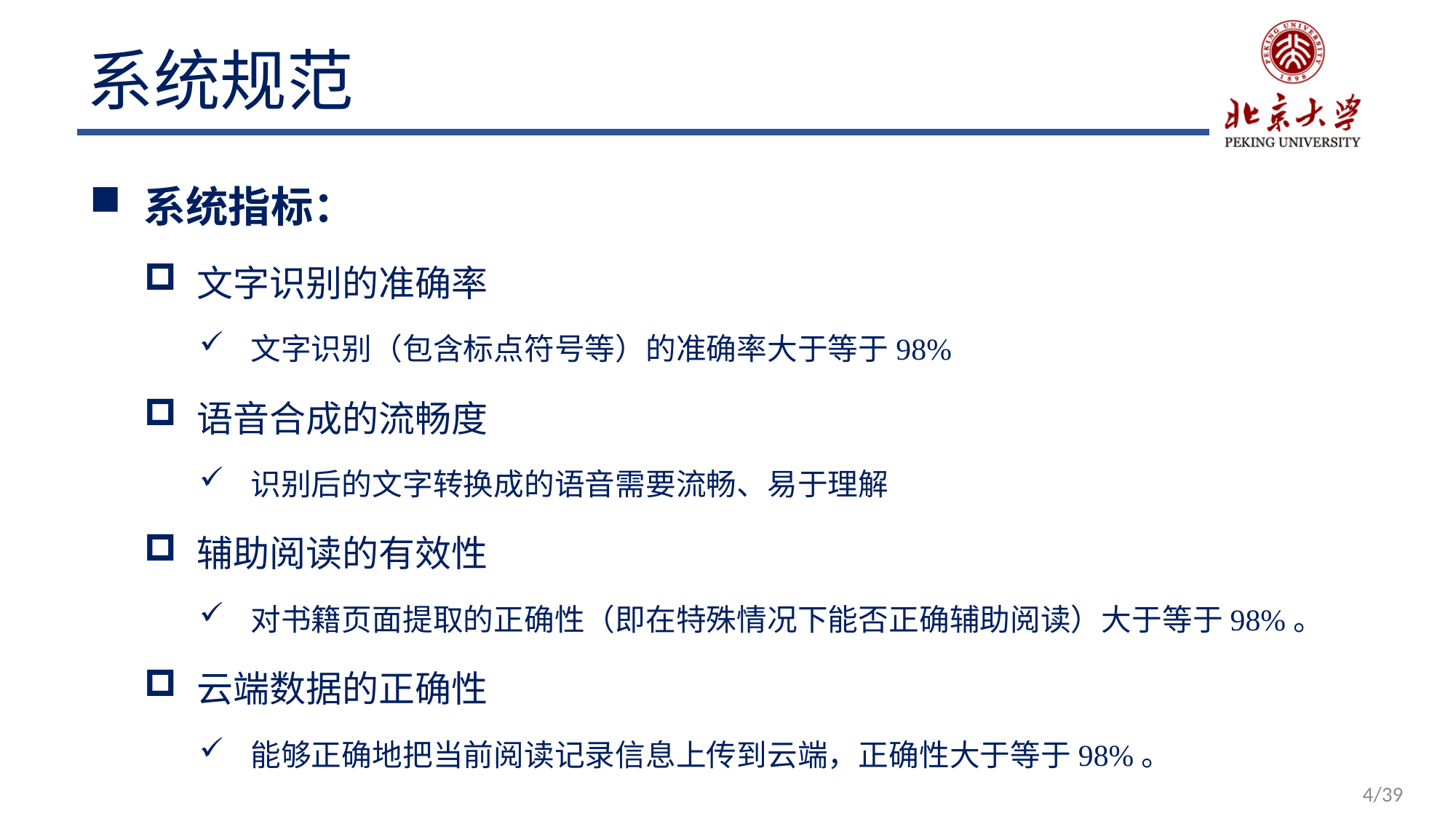

# 系统规范
系统指标：
文字识别的准确率
文字识别（包含标点符号等）的准确率大于等于98%
语音合成的流畅度
识别后的文字转换成的语音需要流畅、易于理解
辅助阅读的有效性
对书籍页面提取的正确性（即在特殊情况下能否正确辅助阅读）大于等于98%。
云端数据的正确性
能够正确地把当前阅读记录信息上传到云端，正确性大于等于98%。
4/39